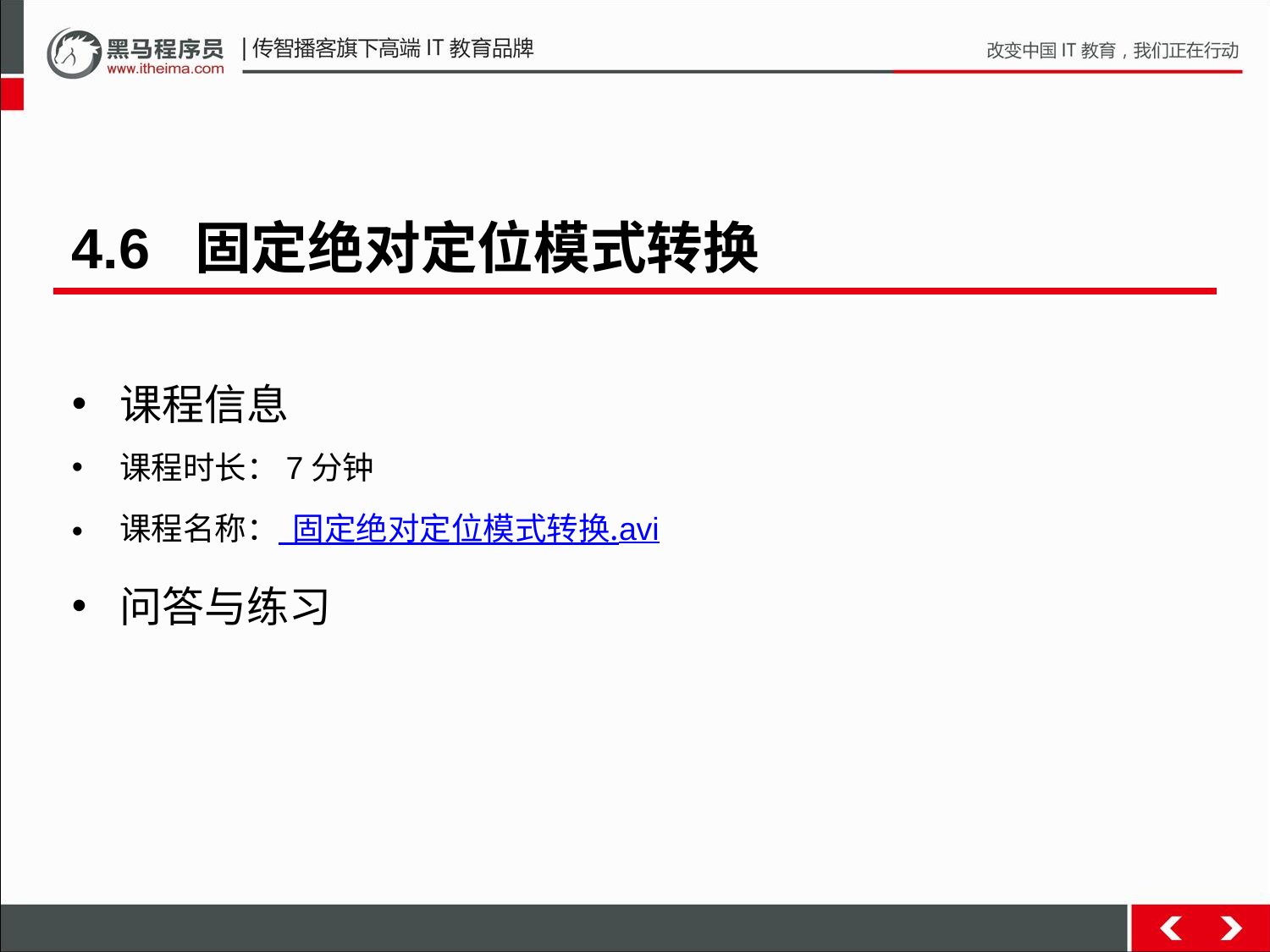

4.6  固定绝对定位模式转换
课程信息
课程时长：7分钟
课程名称：  固定绝对定位模式转换.avi
问答与练习